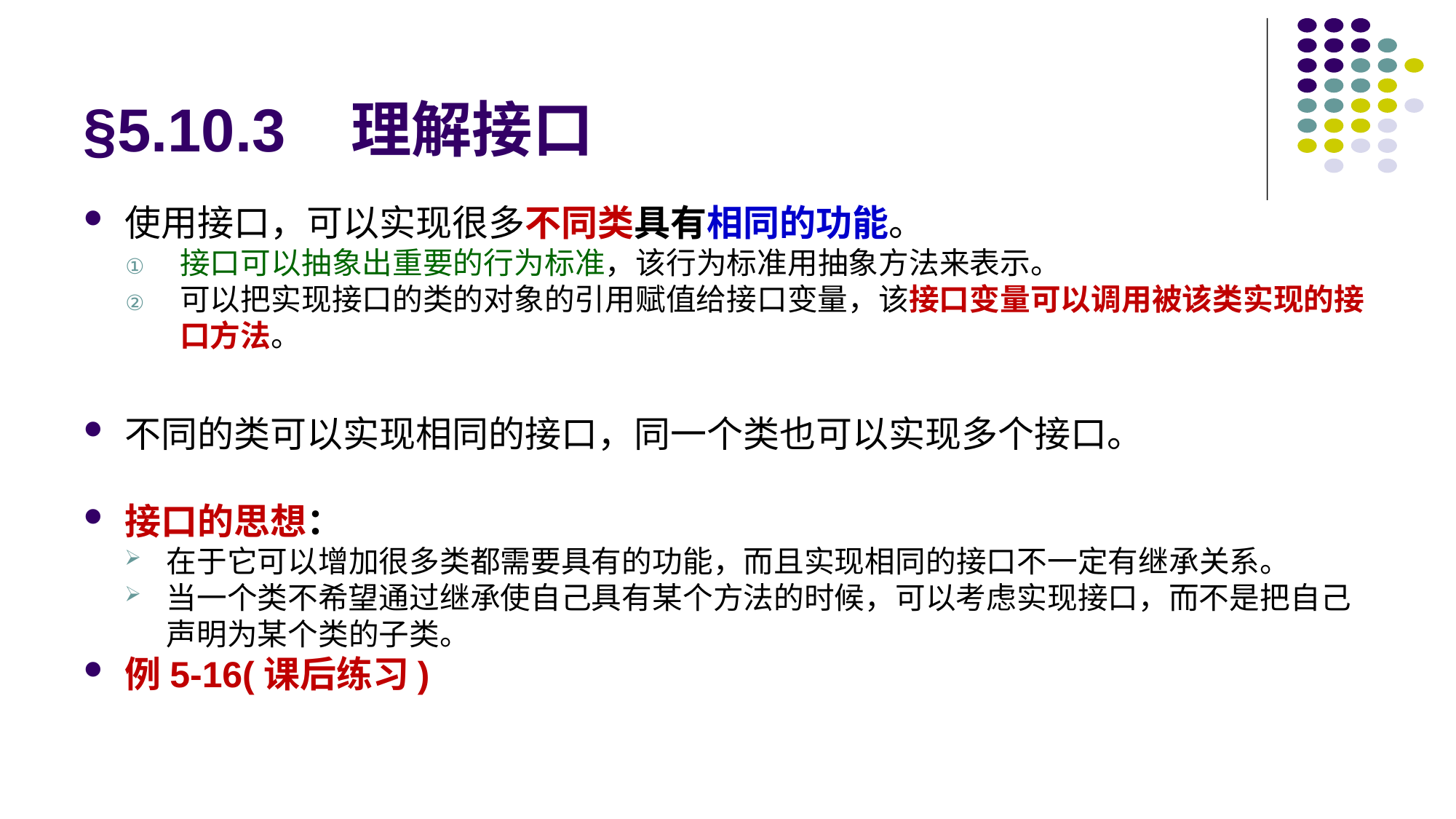

# §5.10.3   理解接口
使用接口，可以实现很多不同类具有相同的功能。
接口可以抽象出重要的行为标准，该行为标准用抽象方法来表示。
可以把实现接口的类的对象的引用赋值给接口变量，该接口变量可以调用被该类实现的接口方法。

不同的类可以实现相同的接口，同一个类也可以实现多个接口。

接口的思想：
在于它可以增加很多类都需要具有的功能，而且实现相同的接口不一定有继承关系。
当一个类不希望通过继承使自己具有某个方法的时候，可以考虑实现接口，而不是把自己声明为某个类的子类。
例5-16(课后练习)

100